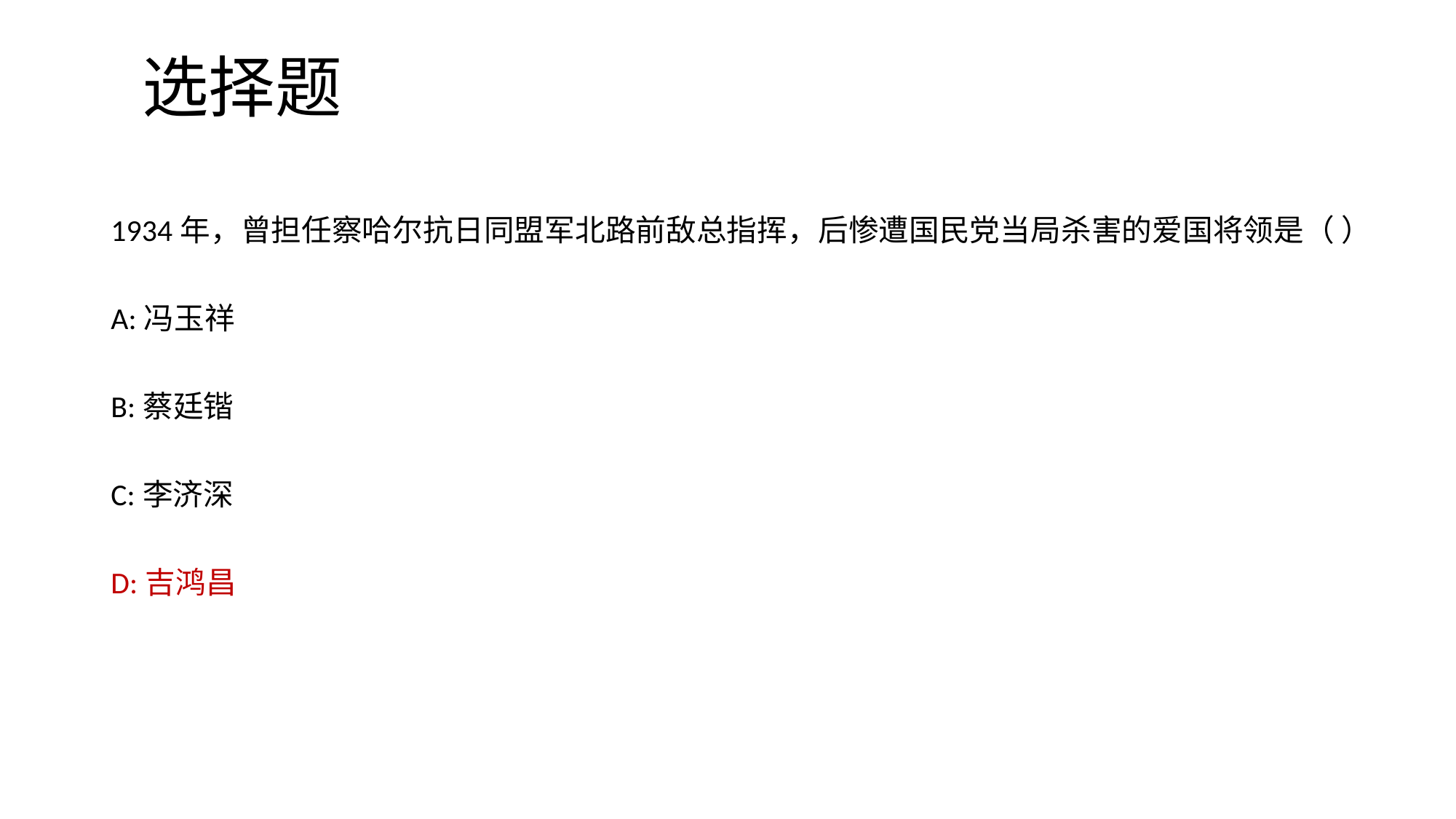

# 选择题
1934年，曾担任察哈尔抗日同盟军北路前敌总指挥，后惨遭国民党当局杀害的爱国将领是（ ）
A:冯玉祥
B:蔡廷锴
C:李济深
D:吉鸿昌